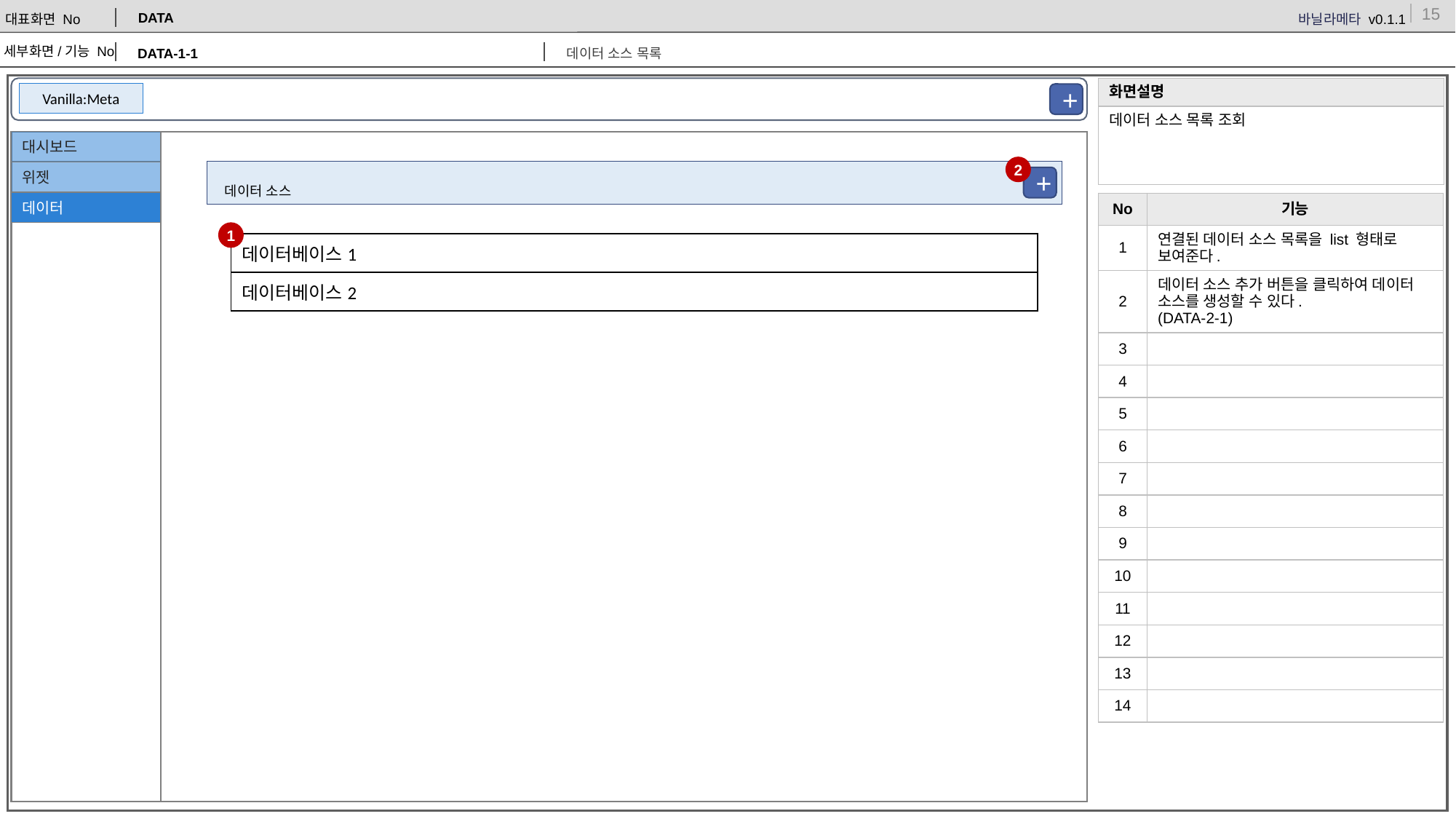

DATA
DATA-1-1
데이터 소스 목록

| 화면설명 |
| --- |
| 데이터 소스 목록 조회 |
Vanilla:Meta
+
대시보드

+
2

데이터 소스
위젯
+
데이터
| No | 기능 |
| --- | --- |
| 1 | 연결된 데이터 소스 목록을 list 형태로 보여준다. |
| 2 | 데이터 소스 추가 버튼을 클릭하여 데이터 소스를 생성할 수 있다. (DATA-2-1) |
| 3 |  |
| 4 |  |
| 5 |  |
| 6 |  |
| 7 |  |
| 8 |  |
| 9 |  |
| 10 |  |
| 11 |  |
| 12 |  |
| 13 |  |
| 14 |  |
1
| 데이터베이스1 |
| --- |
| 데이터베이스2 |